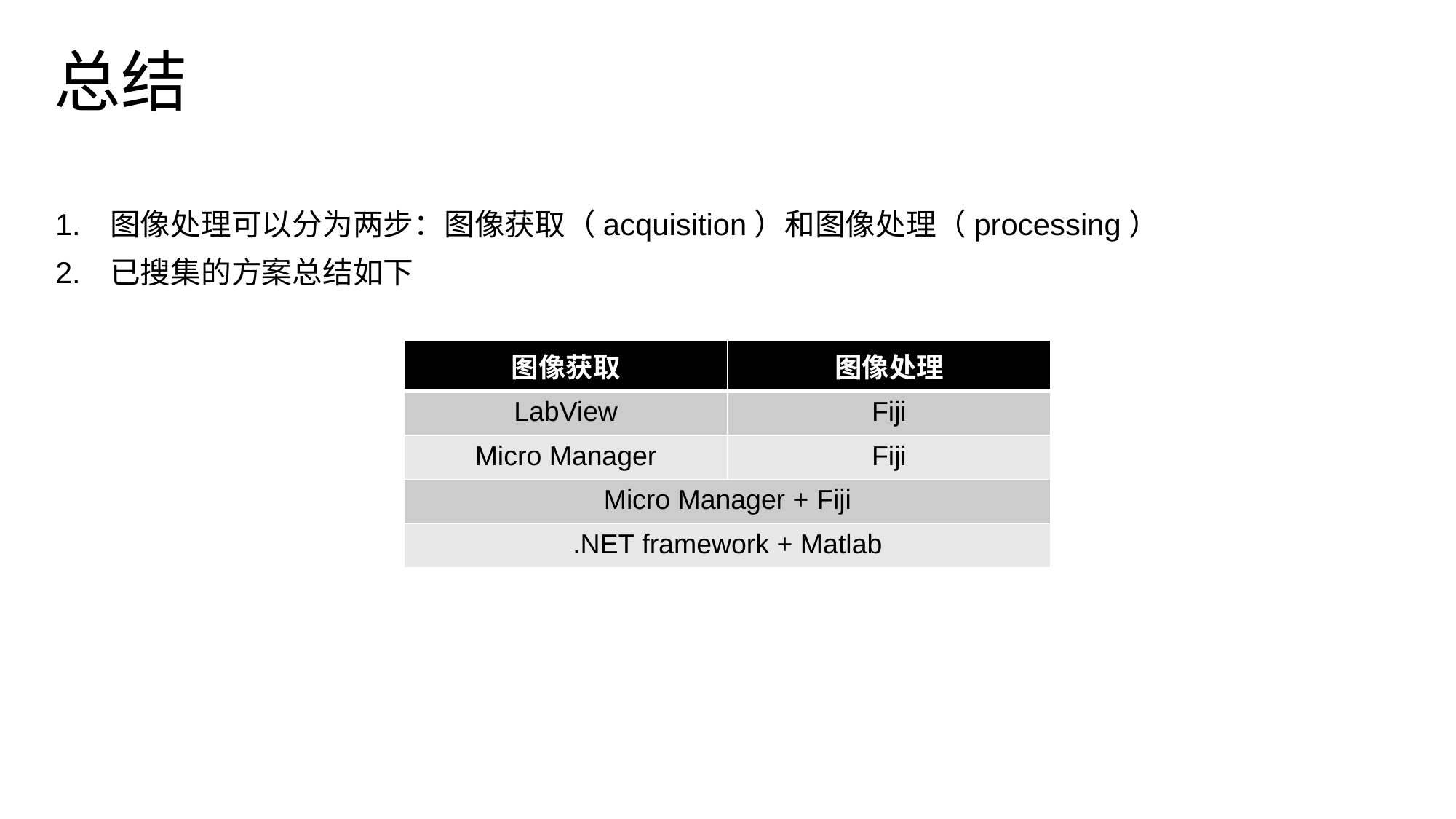

# 总结
图像处理可以分为两步：图像获取（acquisition）和图像处理（processing）
已搜集的方案总结如下

| 图像获取 | 图像处理 |
| --- | --- |
| LabView | Fiji |
| Micro Manager | Fiji |
| Micro Manager + Fiji |  |
| .NET framework + Matlab |  |